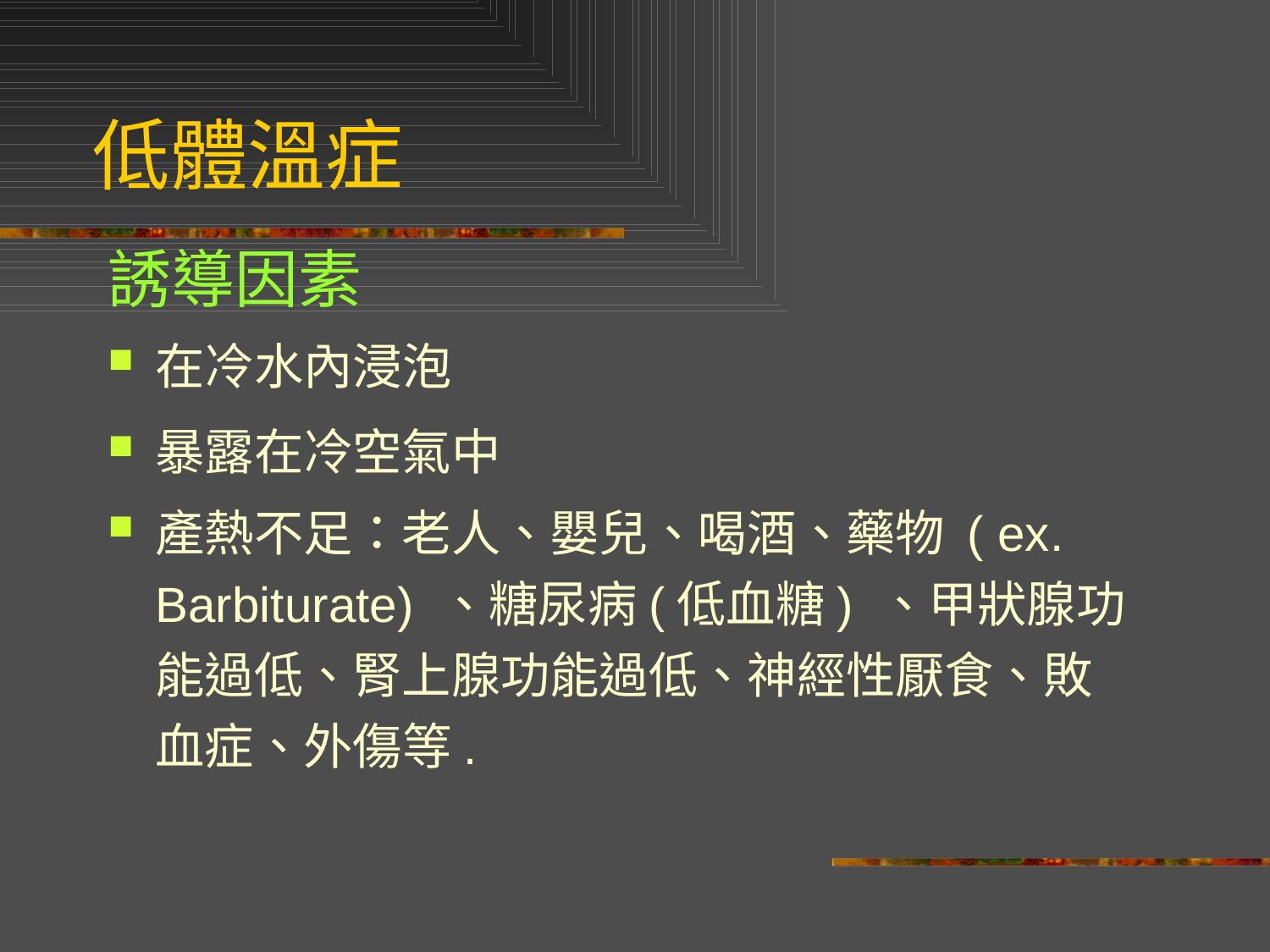

低體溫症
誘導因素
在冷水內浸泡
暴露在冷空氣中
產熱不足：老人、嬰兒、喝酒、藥物 ( ex. Barbiturate) 、糖尿病(低血糖) 、甲狀腺功能過低、腎上腺功能過低、神經性厭食、敗血症、外傷等.